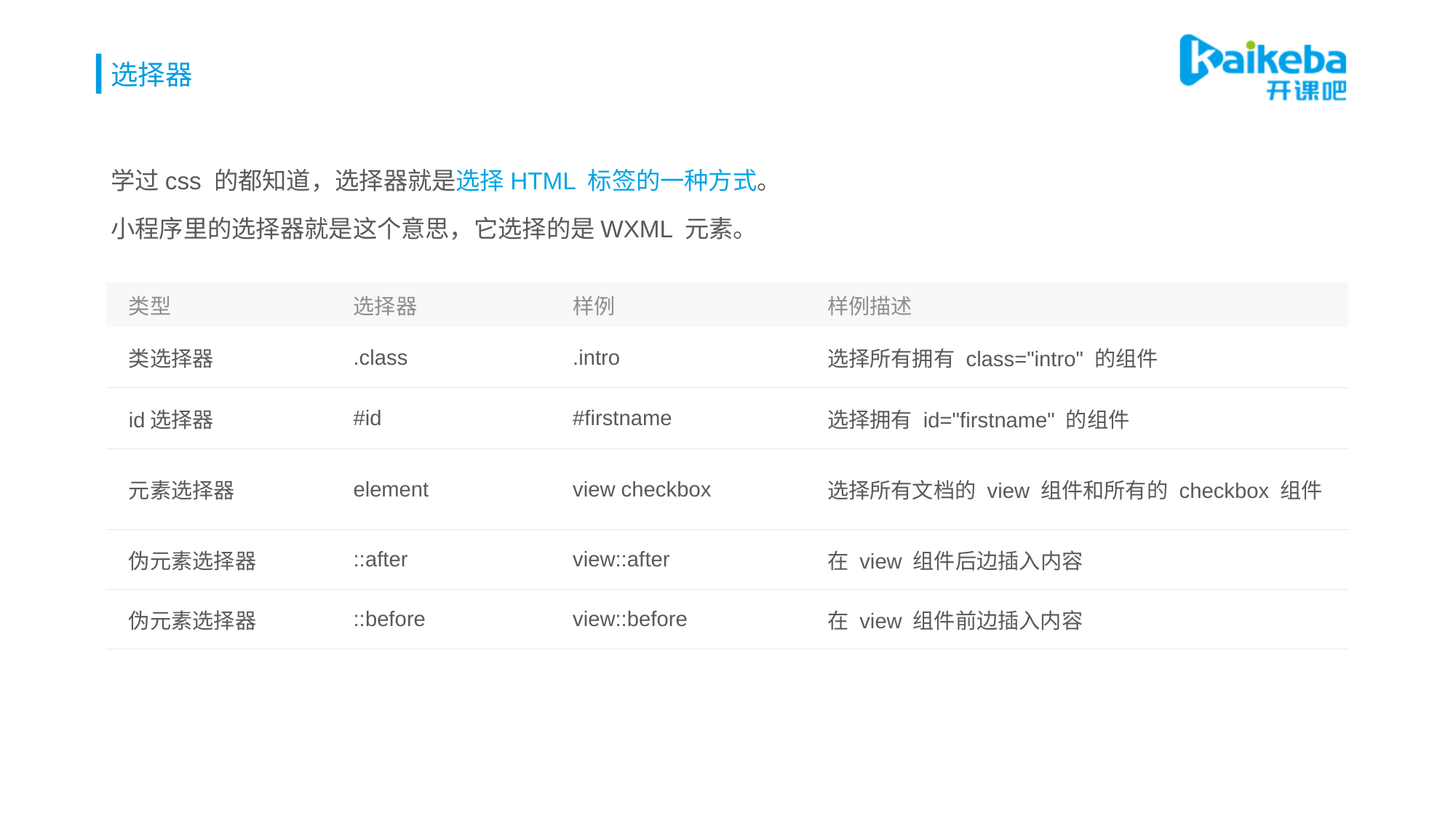

# 选择器
学过css 的都知道，选择器就是选择HTML 标签的一种方式。
小程序里的选择器就是这个意思，它选择的是WXML 元素。

| 类型 | 选择器 | 样例 | 样例描述 |
| --- | --- | --- | --- |
| 类选择器 | .class | .intro | 选择所有拥有 class="intro" 的组件 |
| id选择器 | #id | #firstname | 选择拥有 id="firstname" 的组件 |
| 元素选择器 | element | view checkbox | 选择所有文档的 view 组件和所有的 checkbox 组件 |
| 伪元素选择器 | ::after | view::after | 在 view 组件后边插入内容 |
| 伪元素选择器 | ::before | view::before | 在 view 组件前边插入内容 |